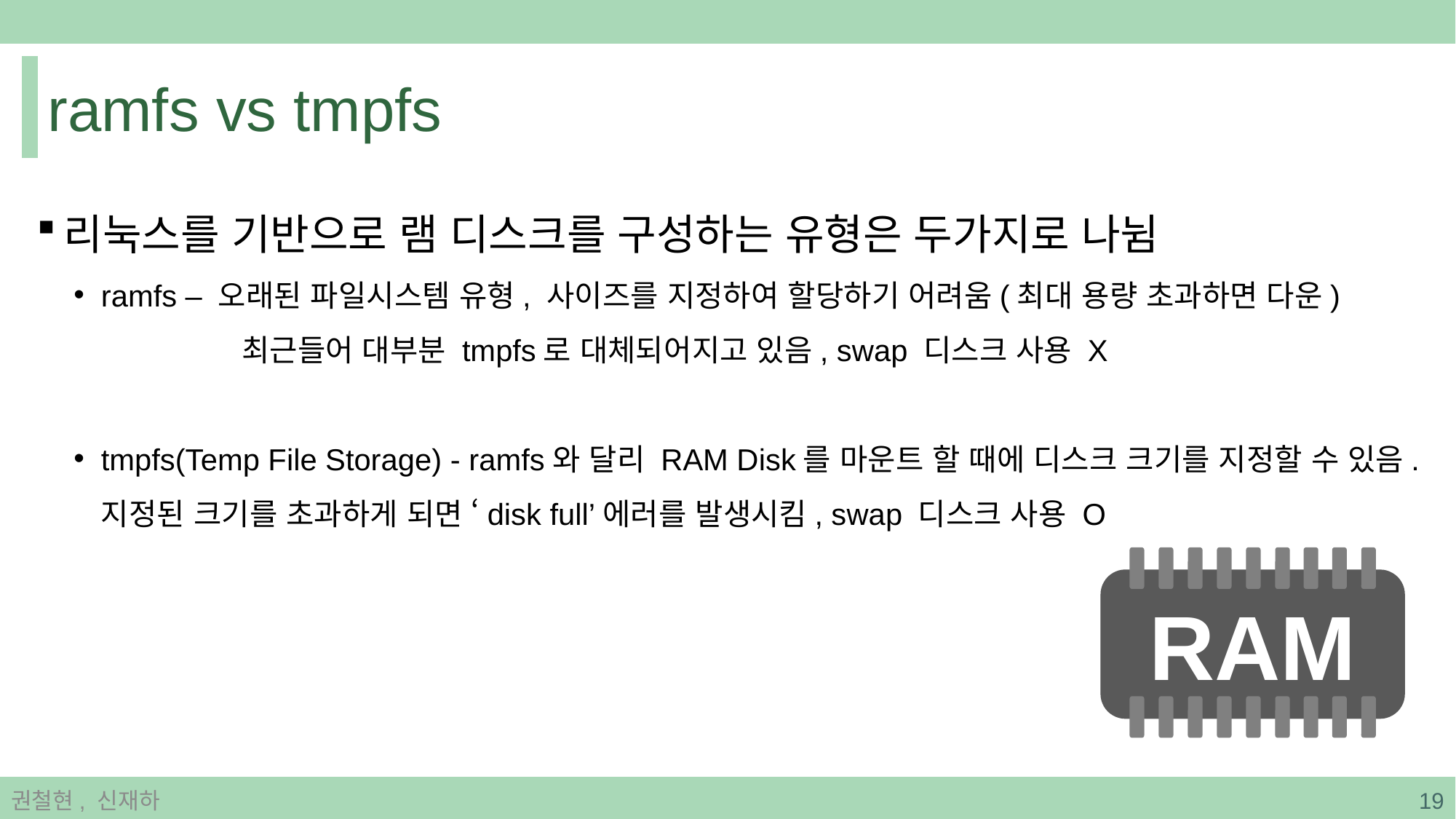

# ramfs vs tmpfs
리눅스를 기반으로 램 디스크를 구성하는 유형은 두가지로 나뉨
ramfs – 오래된 파일시스템 유형, 사이즈를 지정하여 할당하기 어려움(최대 용량 초과하면 다운)
	      최근들어 대부분 tmpfs로 대체되어지고 있음, swap 디스크 사용 X

tmpfs(Temp File Storage) - ramfs와 달리 RAM Disk를 마운트 할 때에 디스크 크기를 지정할 수 있음. 지정된 크기를 초과하게 되면 ‘disk full’에러를 발생시킴, swap 디스크 사용 O

RAM

권철현, 신재하
19